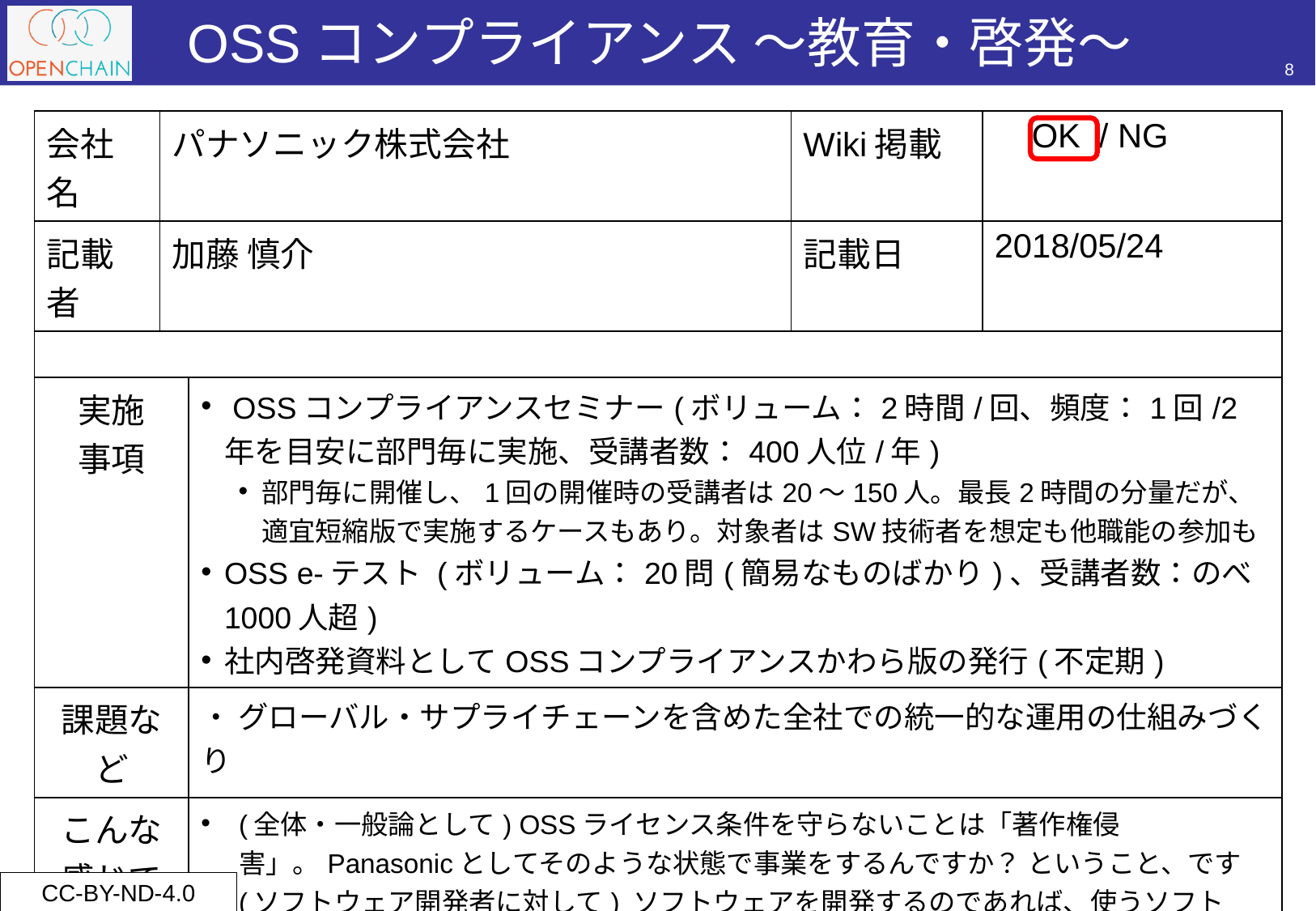

# OSSコンプライアンス ～教育・啓発～
8
| 会社名 | パナソニック株式会社 |  | Wiki掲載 | OK / NG |
| --- | --- | --- | --- | --- |
| 記載者 | 加藤 慎介 |  | 記載日 | 2018/05/24 |
|  |  |  |  |  |
| 実施 事項 |  | OSSコンプライアンスセミナー(ボリューム：2時間/回、頻度：1回/2年を目安に部門毎に実施、受講者数：400人位/年) 部門毎に開催し、1回の開催時の受講者は20～150人。最長2時間の分量だが、適宜短縮版で実施するケースもあり。対象者はSW技術者を想定も他職能の参加も OSS e-テスト (ボリューム：20問(簡易なものばかり)、受講者数：のべ1000人超) 社内啓発資料としてOSSコンプライアンスかわら版の発行(不定期) |  |  |
| 課題など |  | ・ グローバル・サプライチェーンを含めた全社での統一的な運用の仕組みづくり |  |  |
| こんな感じで話すことがあります |  | (全体・一般論として) OSSライセンス条件を守らないことは「著作権侵害」。Panasonicとしてそのような状態で事業をするんですか？ ということ、です (ソフトウェア開発者に対して) ソフトウェアを開発するのであれば、使うソフトウェアがわかっていて当然ですよね。OSSコンプライアンスのためのOSS管理は、「OSSだからやらないといけない」いうわけではなくて、ソフトウェア管理の一環です。ソフトウェアの構成管理できていますか？ (条件に対する様々な意見に対して) 商品やサービスをリリースする際に、様々な条件がありますよね。あくまでOSSライセンスの条件もそのうちのひとつ、と考えましょう。例えば、他社サービスのロゴを載せる、取説に使っていることを示す、こんな使い方はしてはいけない、などなど、厳しい条件は他にもありますよね。 |  |  |

CC-BY-ND-4.0